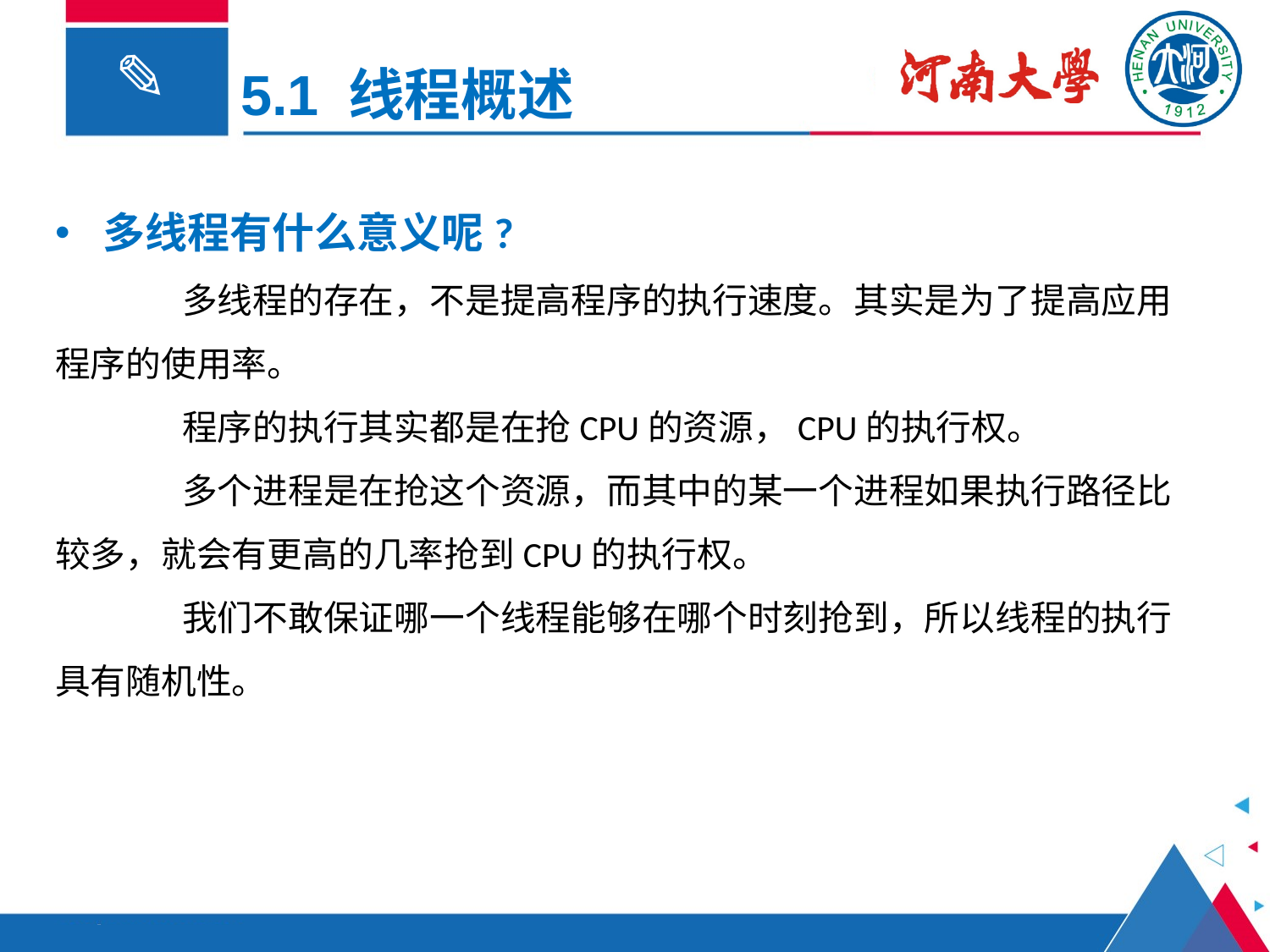

5.1 线程概述
多线程有什么意义呢?
	多线程的存在，不是提高程序的执行速度。其实是为了提高应用程序的使用率。
	程序的执行其实都是在抢CPU的资源，CPU的执行权。
	多个进程是在抢这个资源，而其中的某一个进程如果执行路径比较多，就会有更高的几率抢到CPU的执行权。
	我们不敢保证哪一个线程能够在哪个时刻抢到，所以线程的执行具有随机性。